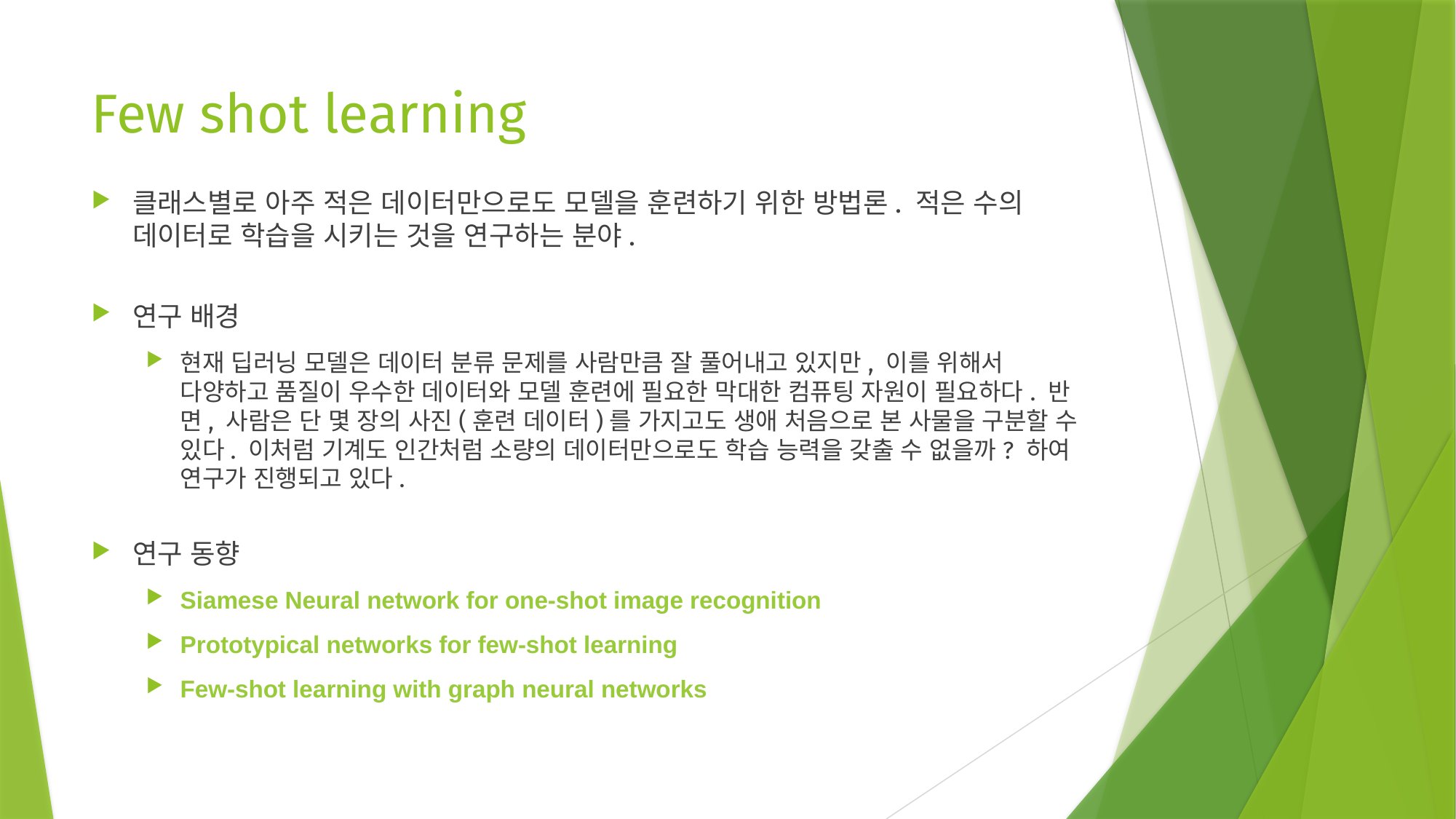

Few shot learning
클래스별로 아주 적은 데이터만으로도 모델을 훈련하기 위한 방법론. 적은 수의 데이터로 학습을 시키는 것을 연구하는 분야.
연구 배경
현재 딥러닝 모델은 데이터 분류 문제를 사람만큼 잘 풀어내고 있지만, 이를 위해서 다양하고 품질이 우수한 데이터와 모델 훈련에 필요한 막대한 컴퓨팅 자원이 필요하다. 반면, 사람은 단 몇 장의 사진(훈련 데이터)를 가지고도 생애 처음으로 본 사물을 구분할 수 있다. 이처럼 기계도 인간처럼 소량의 데이터만으로도 학습 능력을 갖출 수 없을까? 하여 연구가 진행되고 있다.
연구 동향
Siamese Neural network for one-shot image recognition
Prototypical networks for few-shot learning
Few-shot learning with graph neural networks